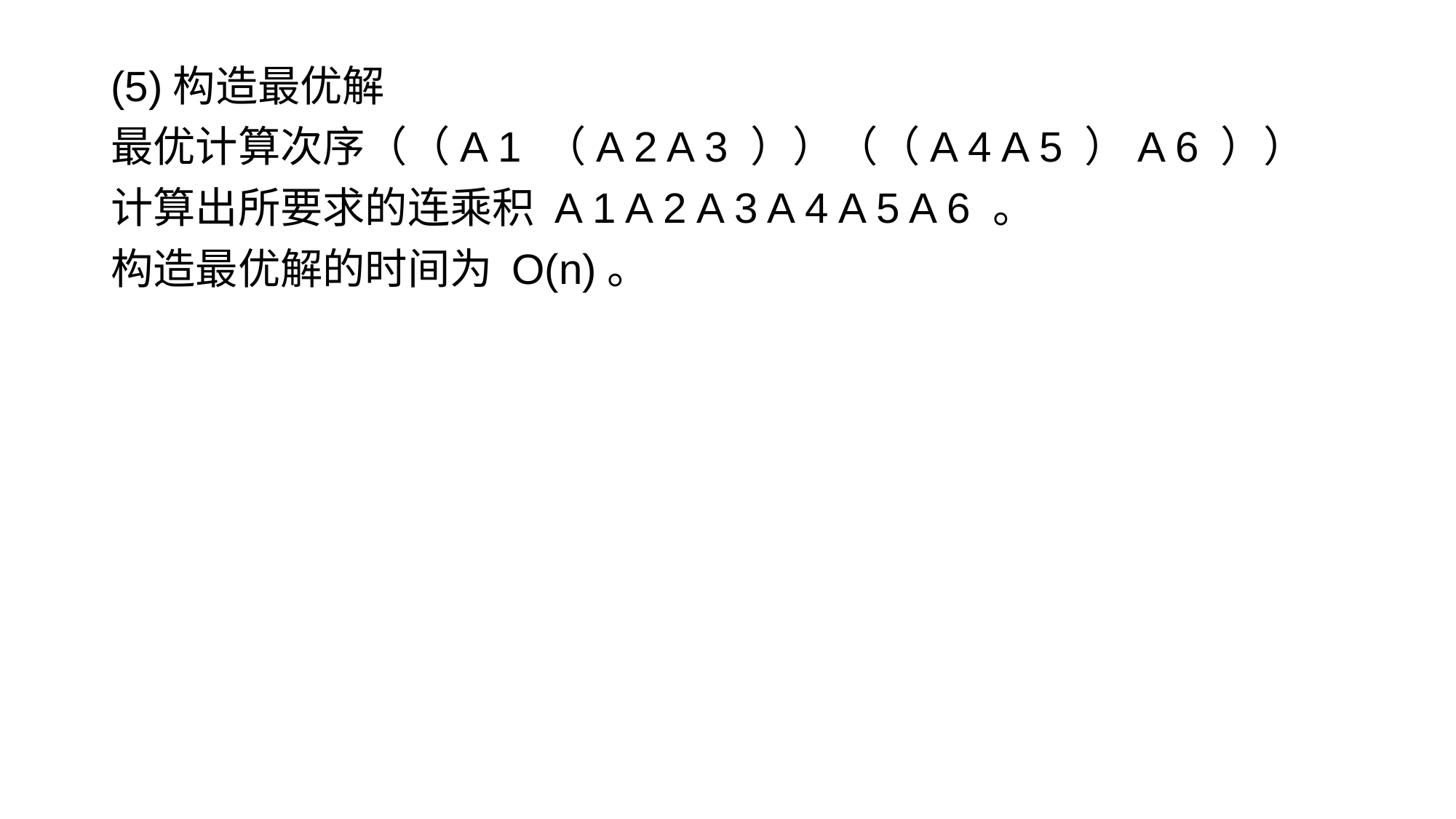

(5)构造最优解
最优计算次序（（A 1 （A 2 A 3 ））（（A 4 A 5 ）A 6 ））
计算出所要求的连乘积 A 1 A 2 A 3 A 4 A 5 A 6 。
构造最优解的时间为 O(n)。